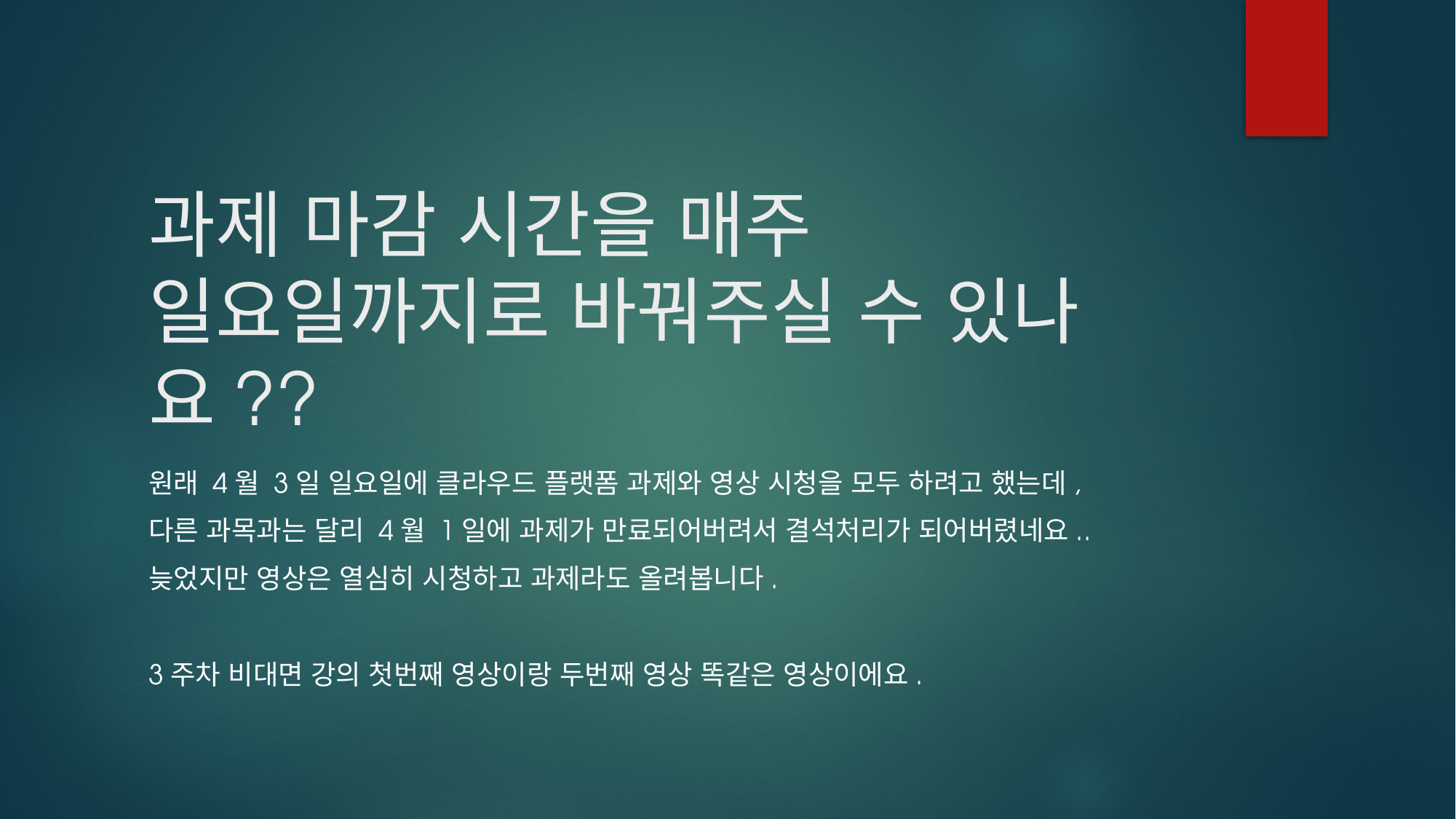

# 과제 마감 시간을 매주 일요일까지로 바꿔주실 수 있나요??
원래 4월 3일 일요일에 클라우드 플랫폼 과제와 영상 시청을 모두 하려고 했는데,
다른 과목과는 달리 4월 1일에 과제가 만료되어버려서 결석처리가 되어버렸네요..
늦었지만 영상은 열심히 시청하고 과제라도 올려봅니다.

3주차 비대면 강의 첫번째 영상이랑 두번째 영상 똑같은 영상이에요.